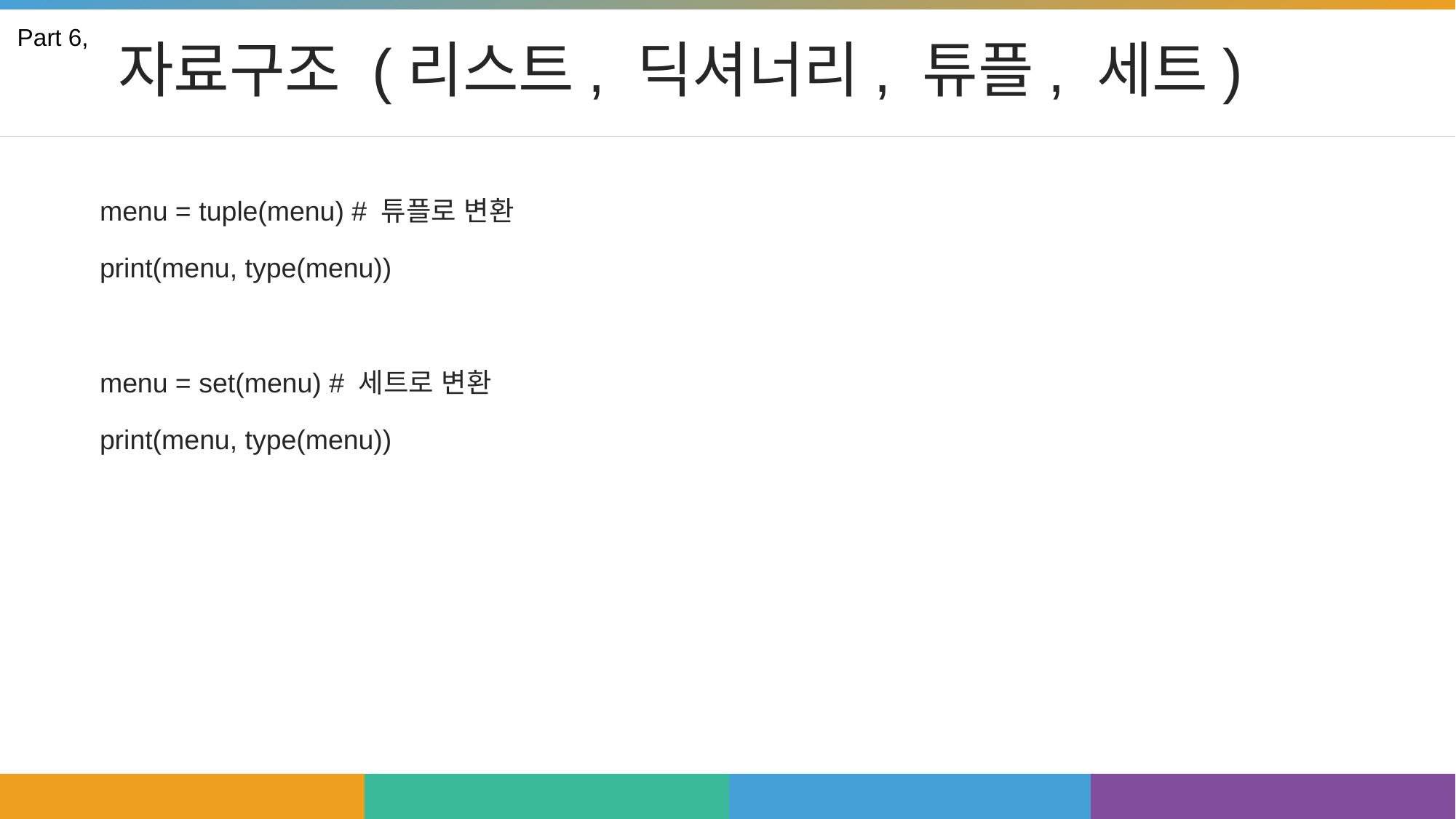

# 자료구조 (리스트, 딕셔너리, 튜플, 세트)
Part 6,
menu = tuple(menu) # 튜플로 변환
print(menu, type(menu))

menu = set(menu) # 세트로 변환
print(menu, type(menu))